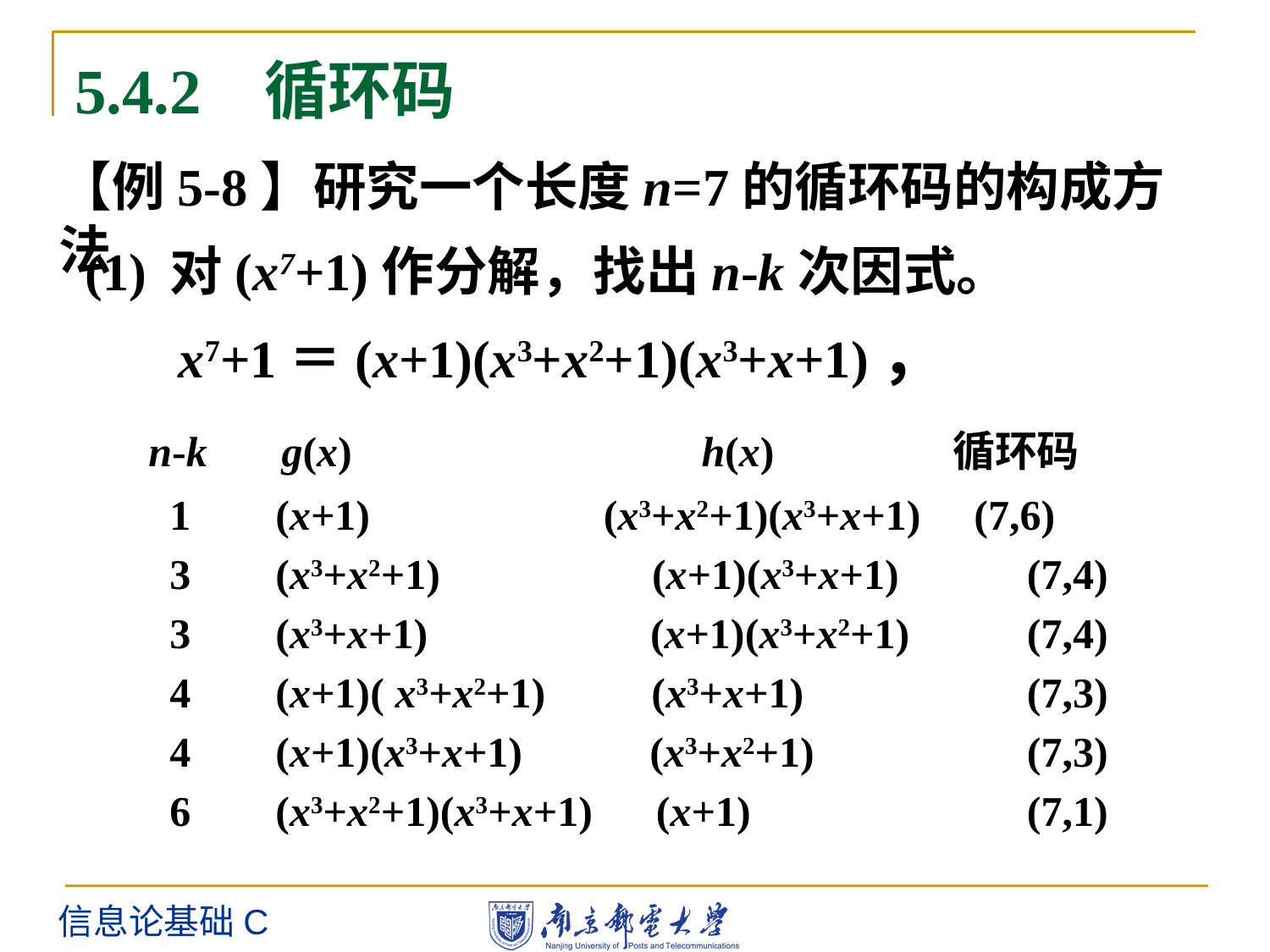

5.4.2   循环码
# 【例5-8】研究一个长度n=7的循环码的构成方法
(1)	对(x7+1)作分解，找出n-k次因式。
       x7+1＝(x+1)(x3+x2+1)(x3+x+1)，
    n-k       g(x)                                 h(x)	             循环码
        1        (x+1)		     (x3+x2+1)(x3+x+1)	    (7,6)
  3        (x3+x2+1)                    (x+1)(x3+x+1)	    (7,4)
  3        (x3+x+1)                     (x+1)(x3+x2+1)	    (7,4)
  4        (x+1)( x3+x2+1)          (x3+x+1) 		    (7,3)
  4        (x+1)(x3+x+1)            (x3+x2+1) 		    (7,3)
  6        (x3+x2+1)(x3+x+1)      (x+1)		    (7,1)
65